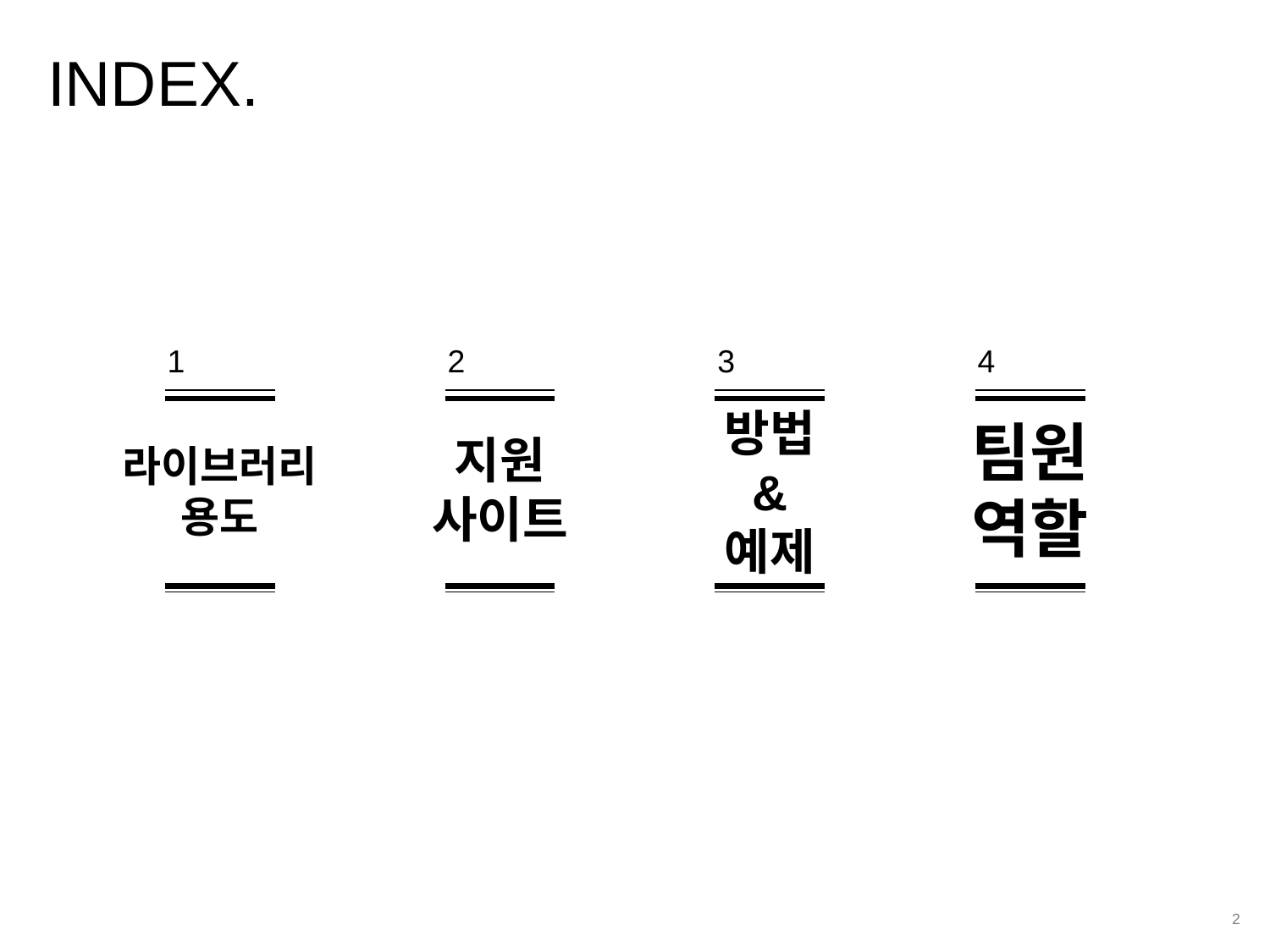

INDEX.
1
2
3
4
방법
&
예제
팀원
역할
지원
사이트
라이브러리
용도